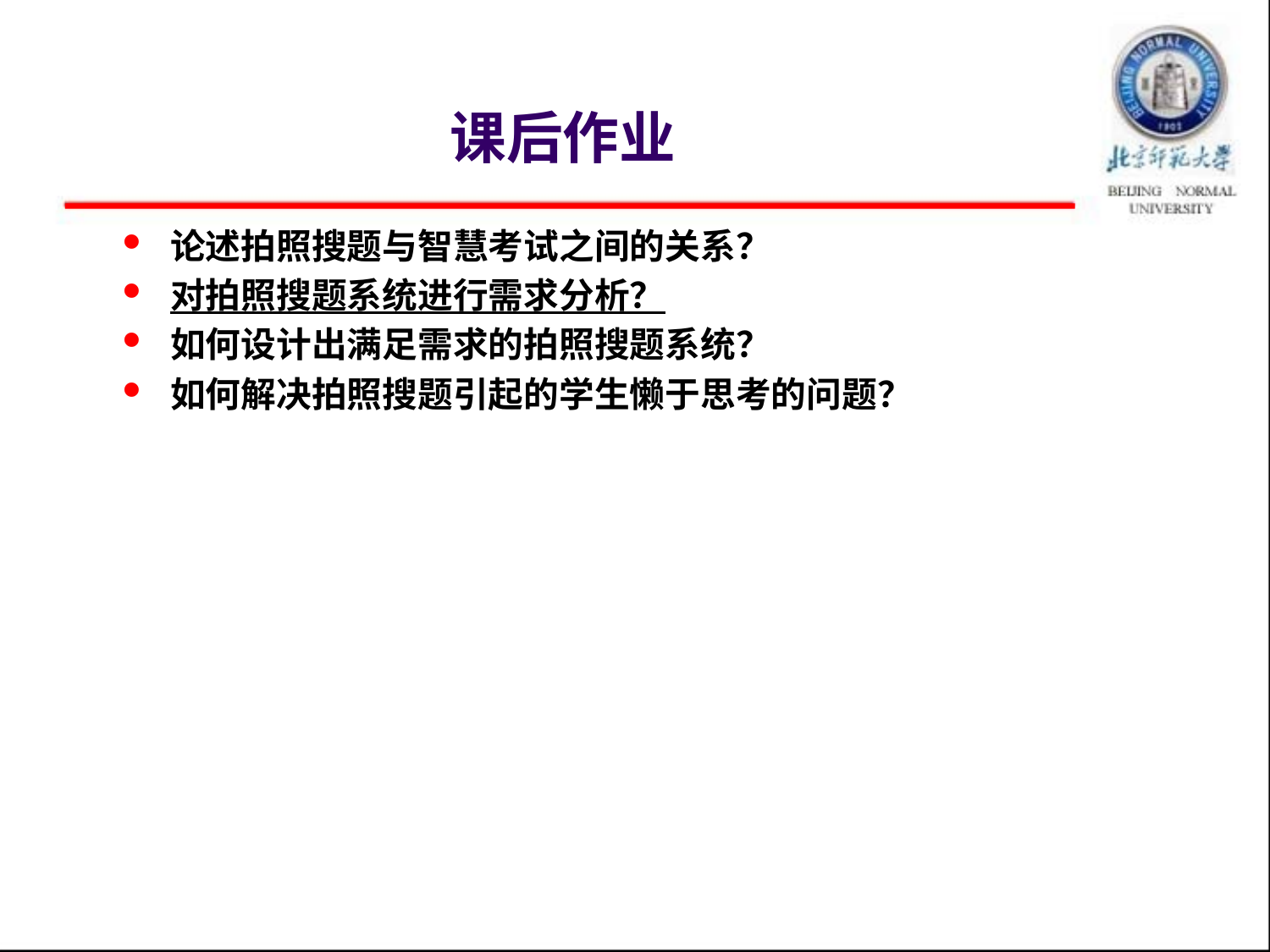

# 课后作业
论述拍照搜题与智慧考试之间的关系？
对拍照搜题系统进行需求分析？
如何设计出满足需求的拍照搜题系统？
如何解决拍照搜题引起的学生懒于思考的问题？